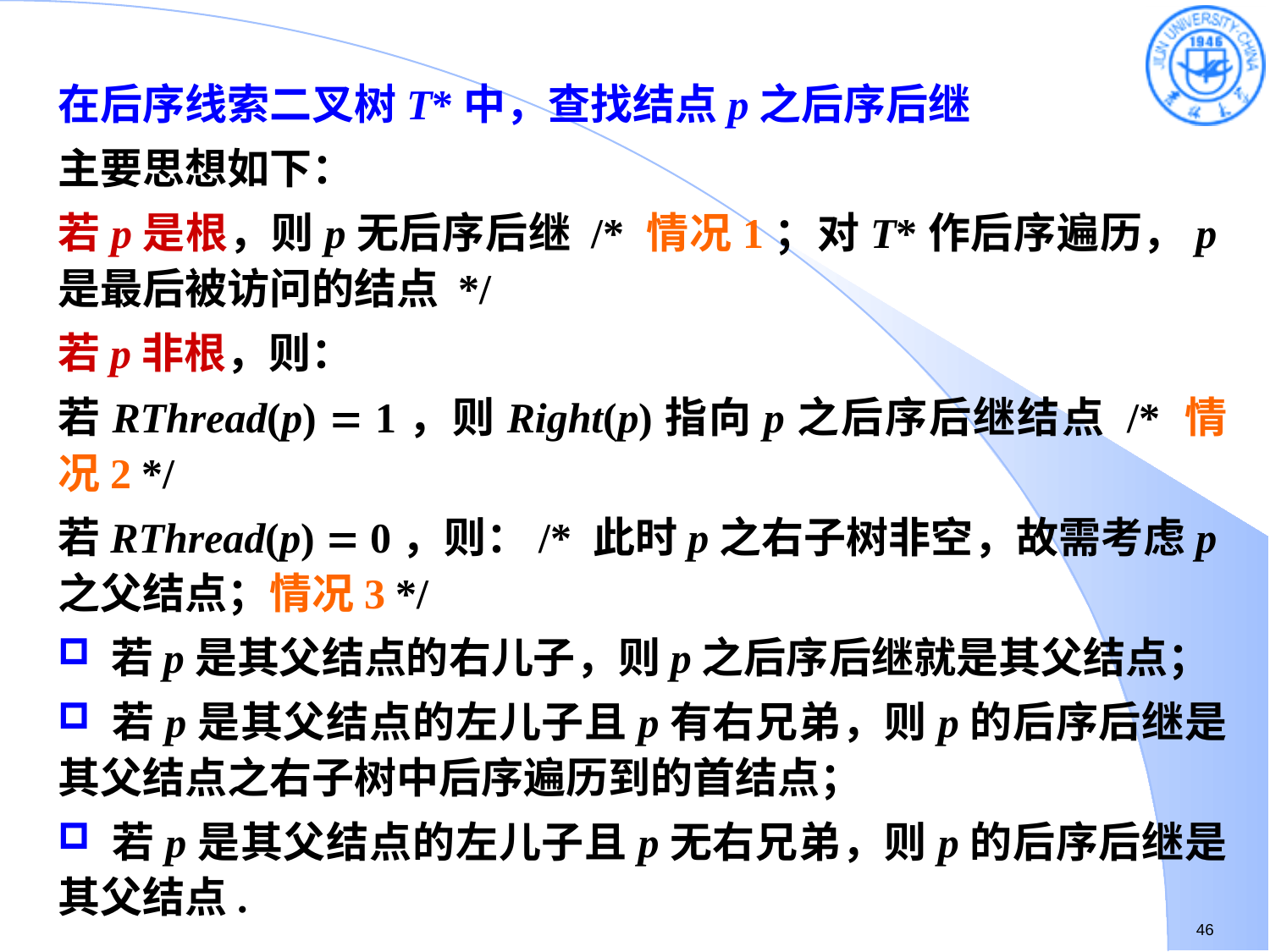

在后序线索二叉树T*中，查找结点p之后序后继
主要思想如下：
若p是根，则p无后序后继 /* 情况1；对T*作后序遍历，p是最后被访问的结点 */
若p非根，则：
若RThread(p) = 1，则Right(p)指向p之后序后继结点 /* 情况2 */
若RThread(p) = 0，则：/* 此时p之右子树非空，故需考虑p之父结点；情况3 */
 若p是其父结点的右儿子，则p之后序后继就是其父结点；
 若p是其父结点的左儿子且p有右兄弟，则p的后序后继是其父结点之右子树中后序遍历到的首结点；
 若p是其父结点的左儿子且p无右兄弟，则p的后序后继是其父结点.